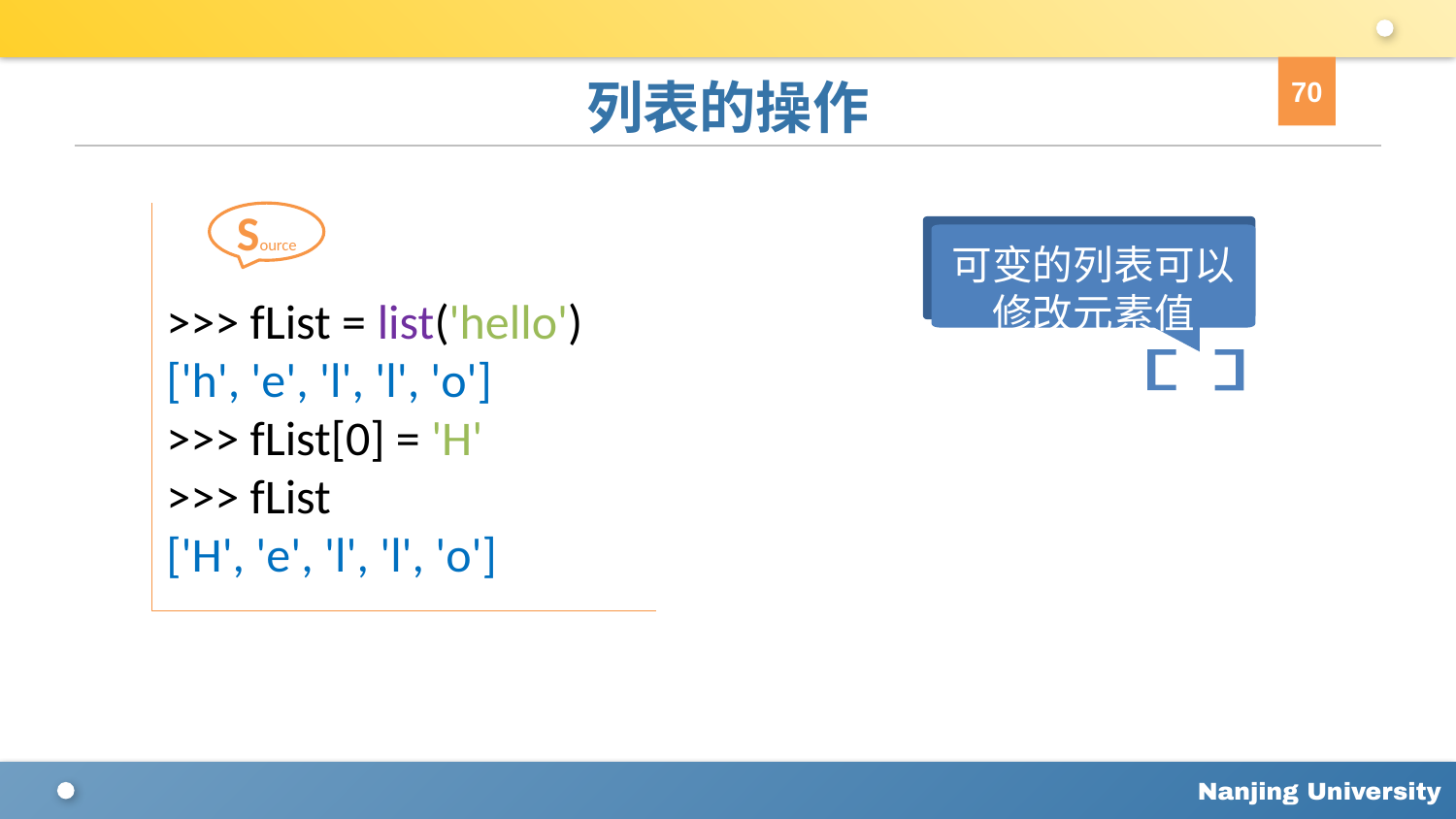

70
# 列表的操作

>>> fList = list('hello')
['h', 'e', 'l', 'l', 'o']
>>> fList[0] = 'H'
>>> fList
['H', 'e', 'l', 'l', 'o']

Source

可变的列表可以修改元素值